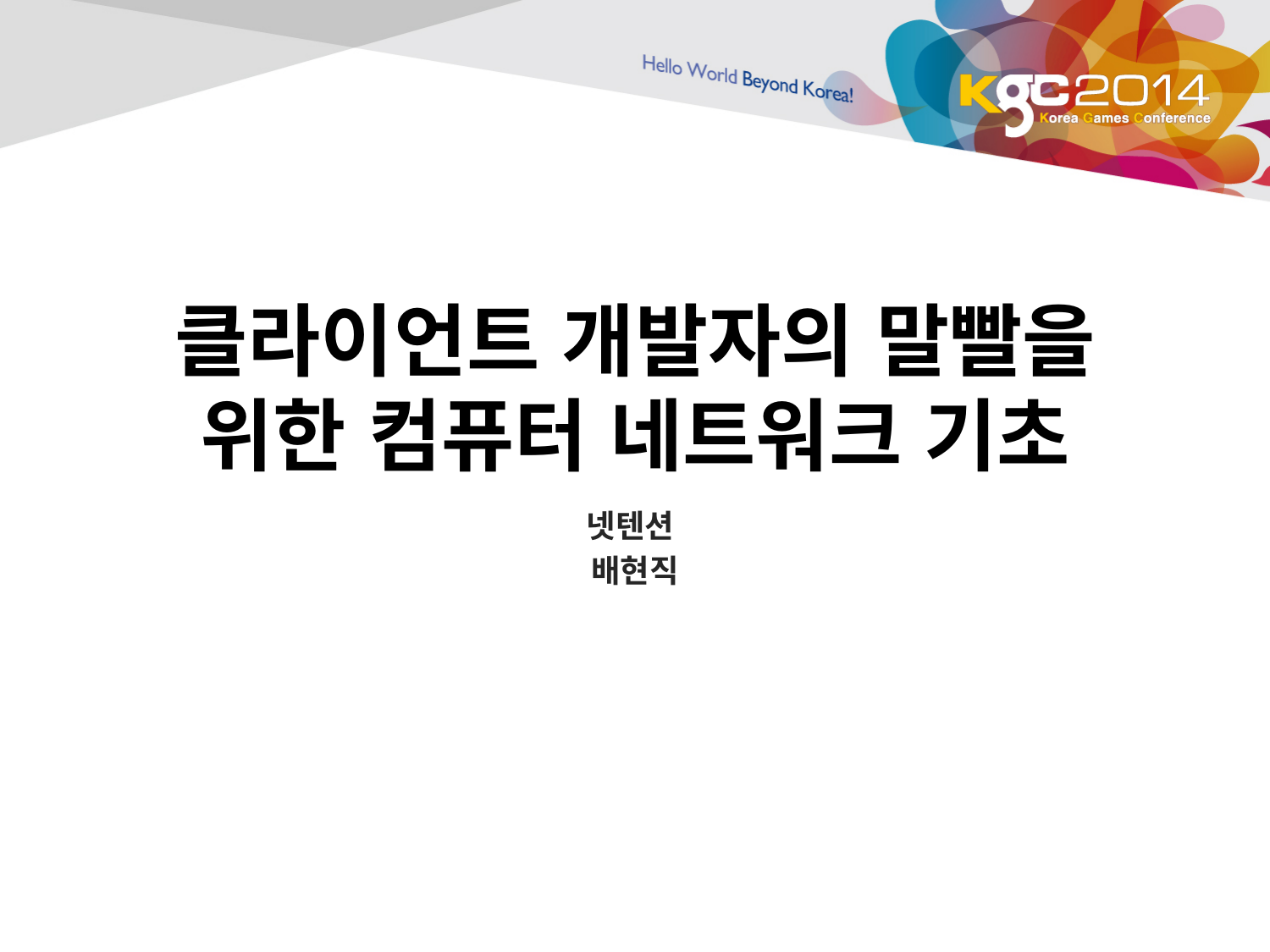

# 클라이언트 개발자의 말빨을 위한 컴퓨터 네트워크 기초
넷텐션
배현직